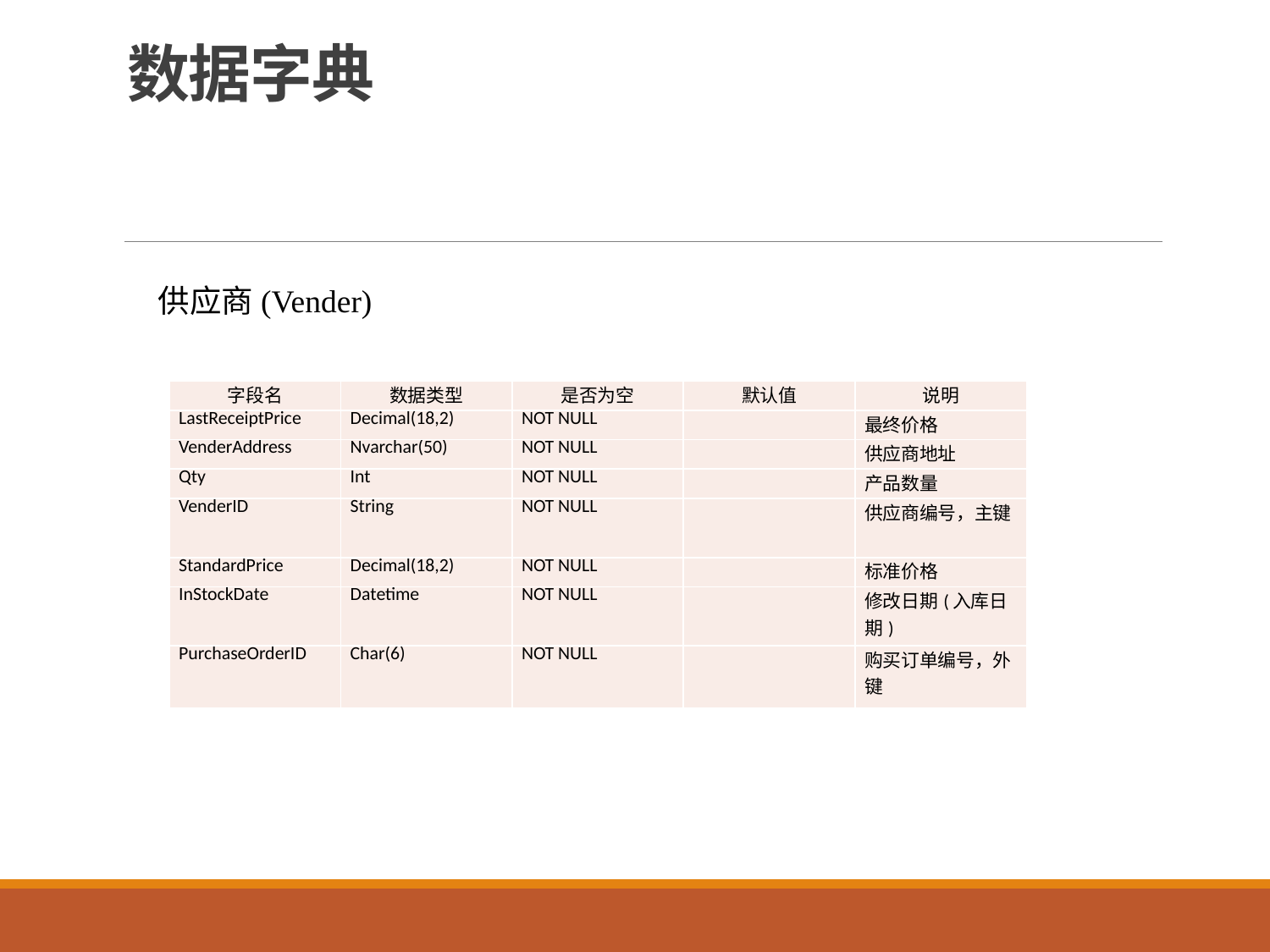

供应商(Vender)
# 数据字典
供应商(Vender)
| 字段名 | 数据类型 | 是否为空 | 默认值 | 说明 |
| --- | --- | --- | --- | --- |
| LastReceiptPrice | Decimal(18,2) | NOT NULL |  | 最终价格 |
| VenderAddress | Nvarchar(50) | NOT NULL |  | 供应商地址 |
| Qty | Int | NOT NULL |  | 产品数量 |
| VenderID | String | NOT NULL |  | 供应商编号，主键 |
| StandardPrice | Decimal(18,2) | NOT NULL |  | 标准价格 |
| InStockDate | Datetime | NOT NULL |  | 修改日期(入库日期) |
| PurchaseOrderID | Char(6) | NOT NULL |  | 购买订单编号，外键 |